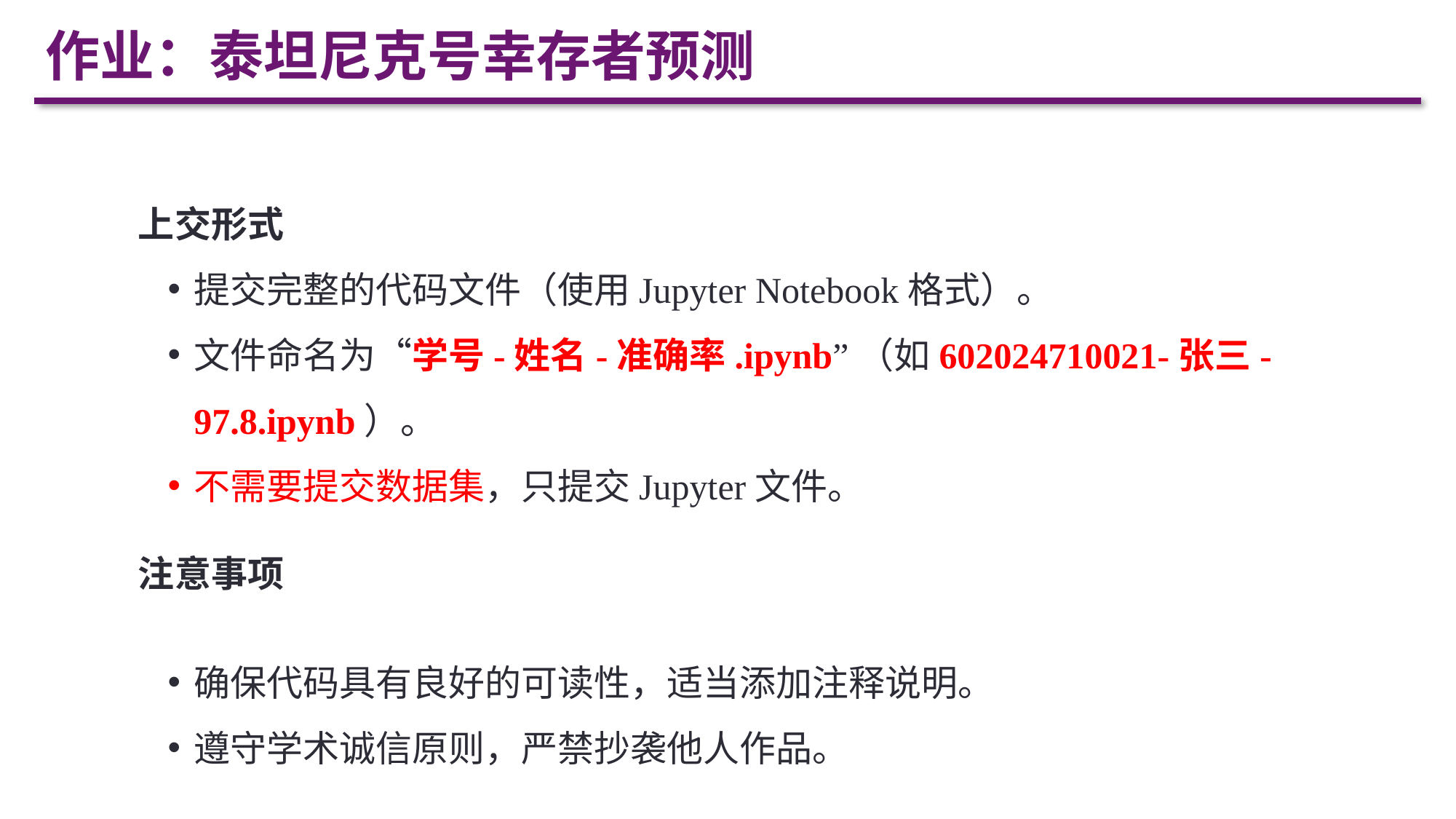

题目数据
作业：泰坦尼克号幸存者预测
上交形式
提交完整的代码文件（使用Jupyter Notebook格式）。
文件命名为“学号-姓名-准确率.ipynb”（如602024710021-张三-97.8.ipynb）。
不需要提交数据集，只提交Jupyter文件。

注意事项

确保代码具有良好的可读性，适当添加注释说明。
遵守学术诚信原则，严禁抄袭他人作品。